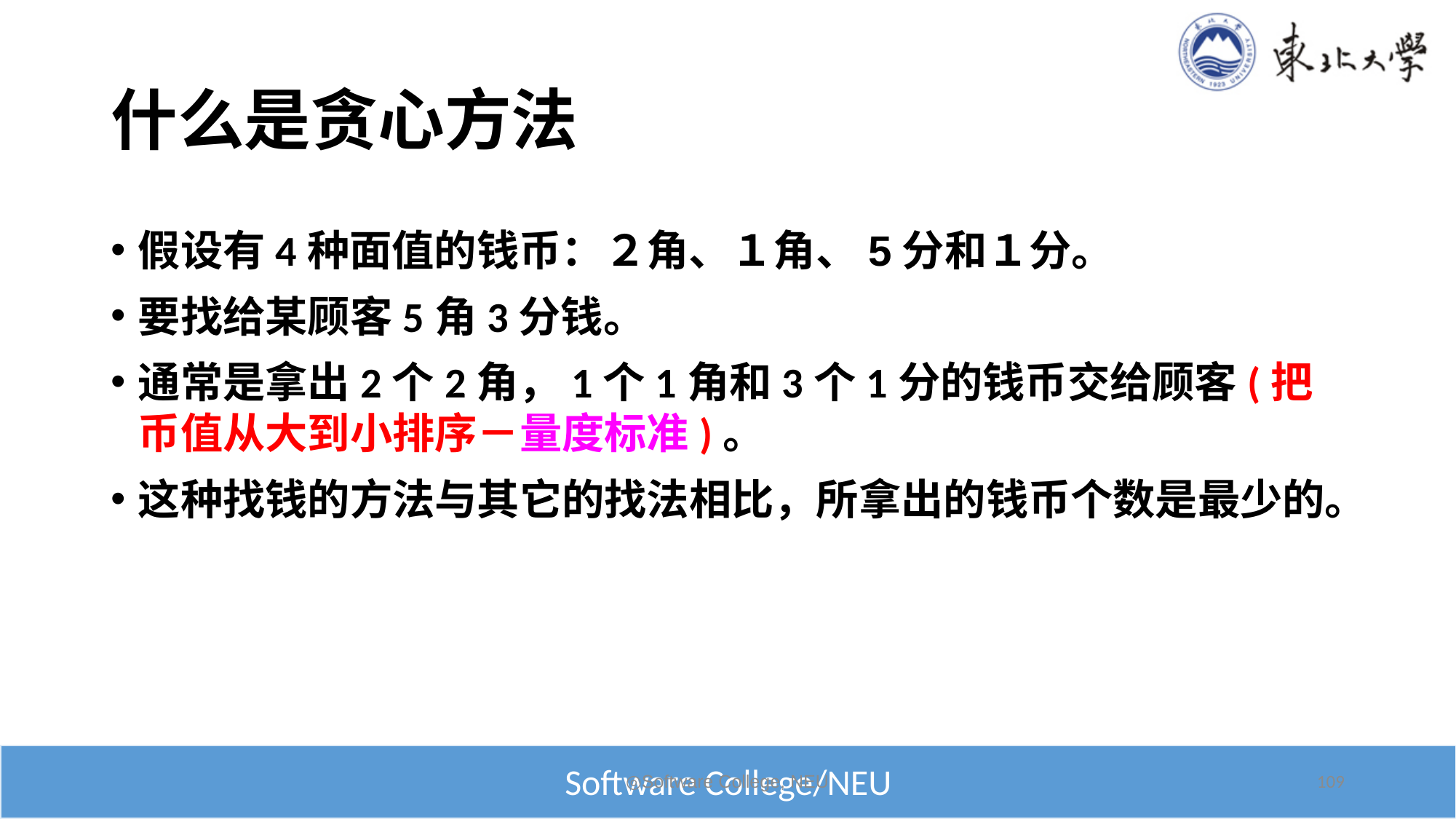

# 什么是贪心方法
假设有4种面值的钱币：２角、１角、5分和１分。
要找给某顾客5角3分钱。
通常是拿出2个2角，1个1角和3个1分的钱币交给顾客(把币值从大到小排序－量度标准)。
这种找钱的方法与其它的找法相比，所拿出的钱币个数是最少的。
◎Software College, NEU
109